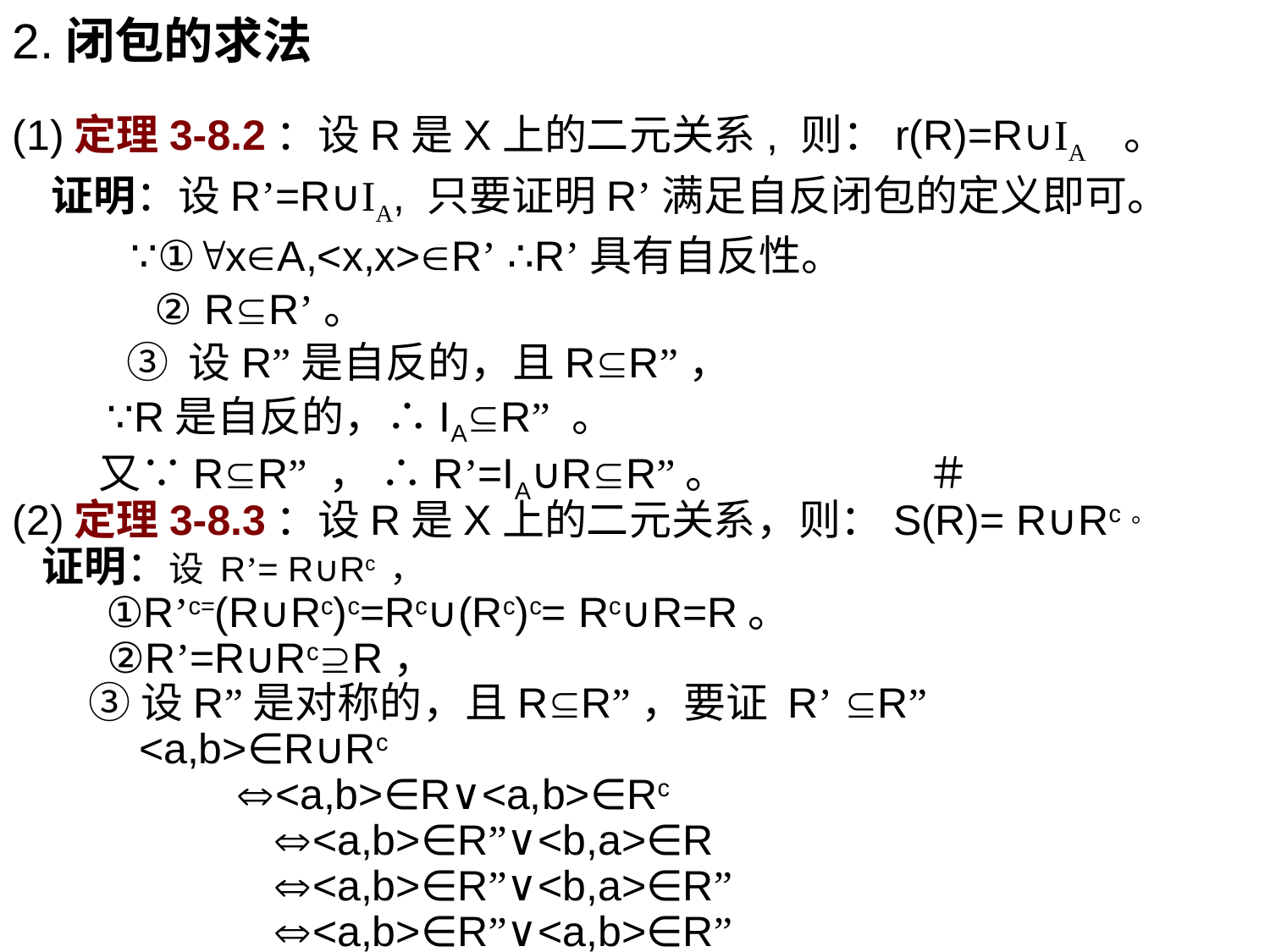

2.闭包的求法
(1)定理3-8.2：设R是X上的二元关系, 则：r(R)=R∪IA 。
   证明：设R’=R∪IA, 只要证明R’满足自反闭包的定义即可。
          ∵①∀x∈A,<x,x>∈R’ ∴R’具有自反性。
            ② R⊆R’。
            ③ 设R”是自反的，且R⊆R”，
        ∵R是自反的，∴IA⊆R” 。
        又∵R⊆R” ， ∴R’=IA∪R⊆R”。                     ＃
(2)定理3-8.3：设R是X上的二元关系，则：S(R)= R∪Rc。
  证明：设 R’= R∪Rc ，
          ①R’c=(R∪Rc)c=Rc∪(Rc)c= Rc∪R=R。
        ②R’=R∪Rc⊇R，
        ③设R”是对称的，且R⊆R”，要证 R’ ⊆R”
             <a,b>∈R∪Rc
                                 ⇔<a,b>∈R∨<a,b>∈Rc
                      ⇔<a,b>∈R”∨<b,a>∈R
                      ⇔<a,b>∈R”∨<b,a>∈R”
                      ⇔<a,b>∈R”∨<a,b>∈R”
                      ⇔ <a,b>∈R”
       ∴R’=R∪Rc⊆R”。                                   ＃